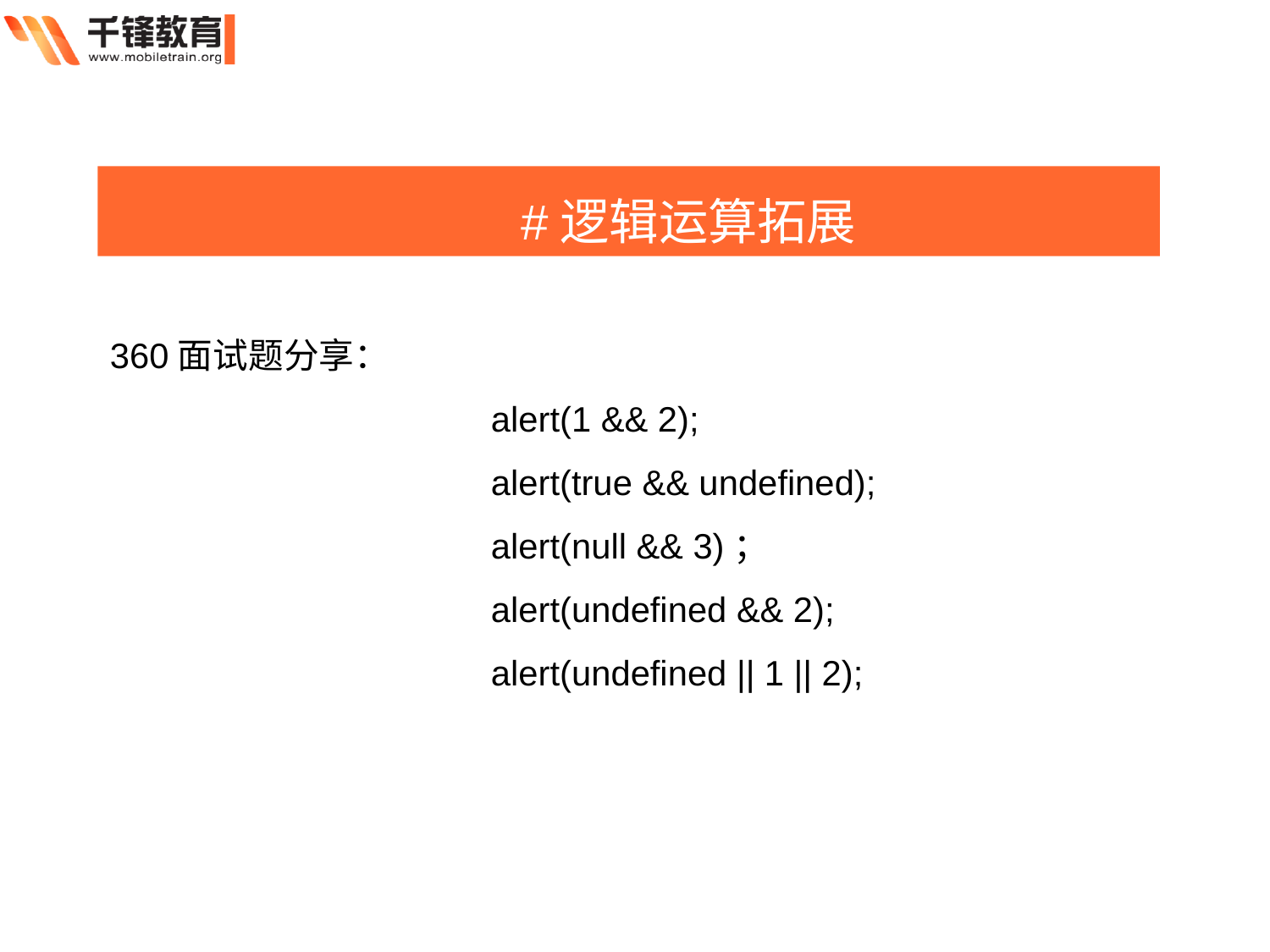

#逻辑运算拓展
360面试题分享：
			alert(1 && 2);
			alert(true && undefined);
			alert(null && 3)；
			alert(undefined && 2);
			alert(undefined || 1 || 2);